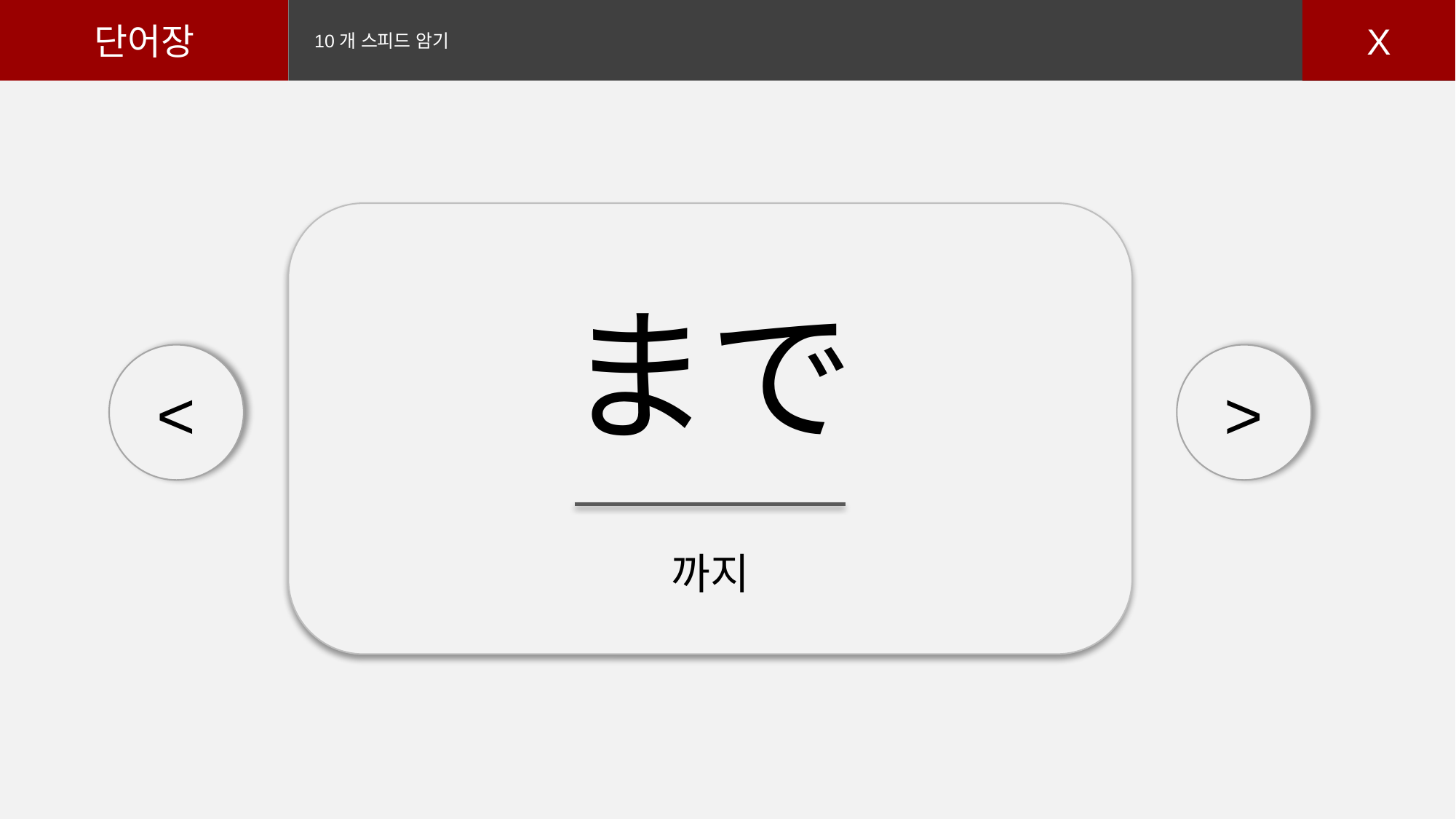

단어장
   10개 스피드 암기
X

まで
<
>
까지